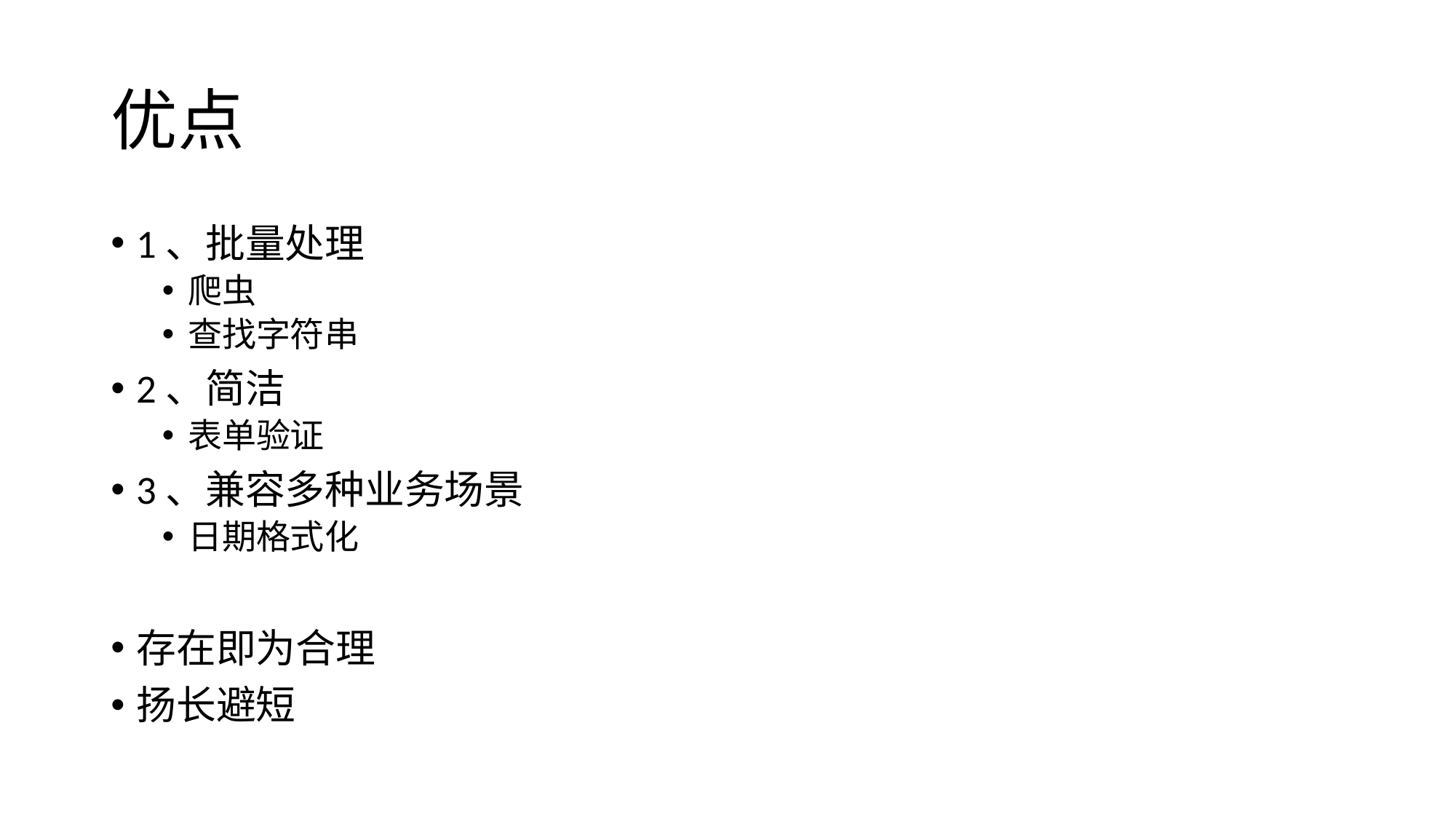

# 优点
1、批量处理
爬虫
查找字符串
2、简洁
表单验证
3、兼容多种业务场景
日期格式化

存在即为合理
扬长避短